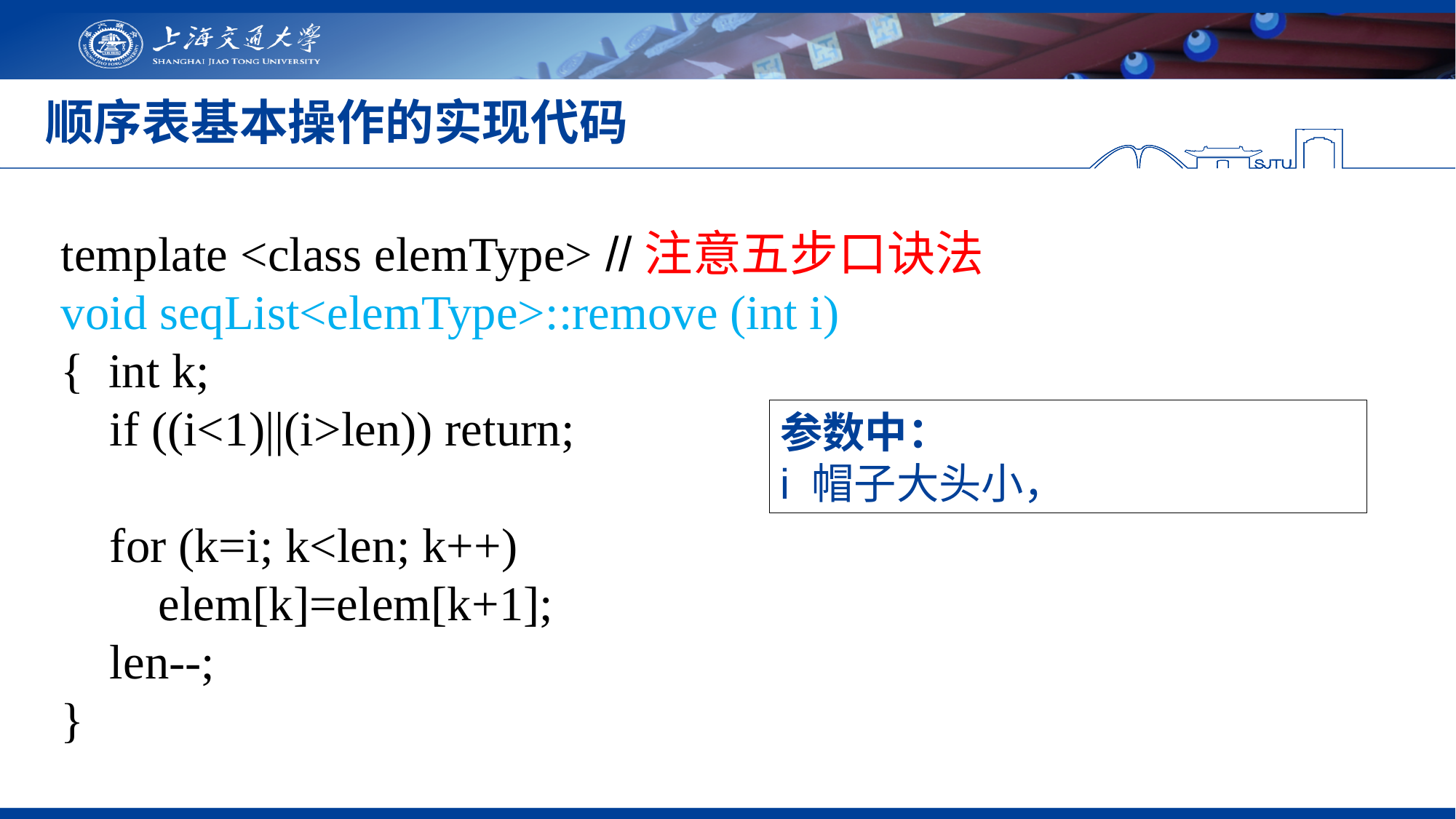

# 顺序表基本操作的实现代码
template <class elemType> //注意五步口诀法
void seqList<elemType>::remove (int i)
{  int k;
    if ((i<1)||(i>len)) return;

    for (k=i; k<len; k++)
        elem[k]=elem[k+1];
    len--;
}
参数中：
i 帽子大头小，